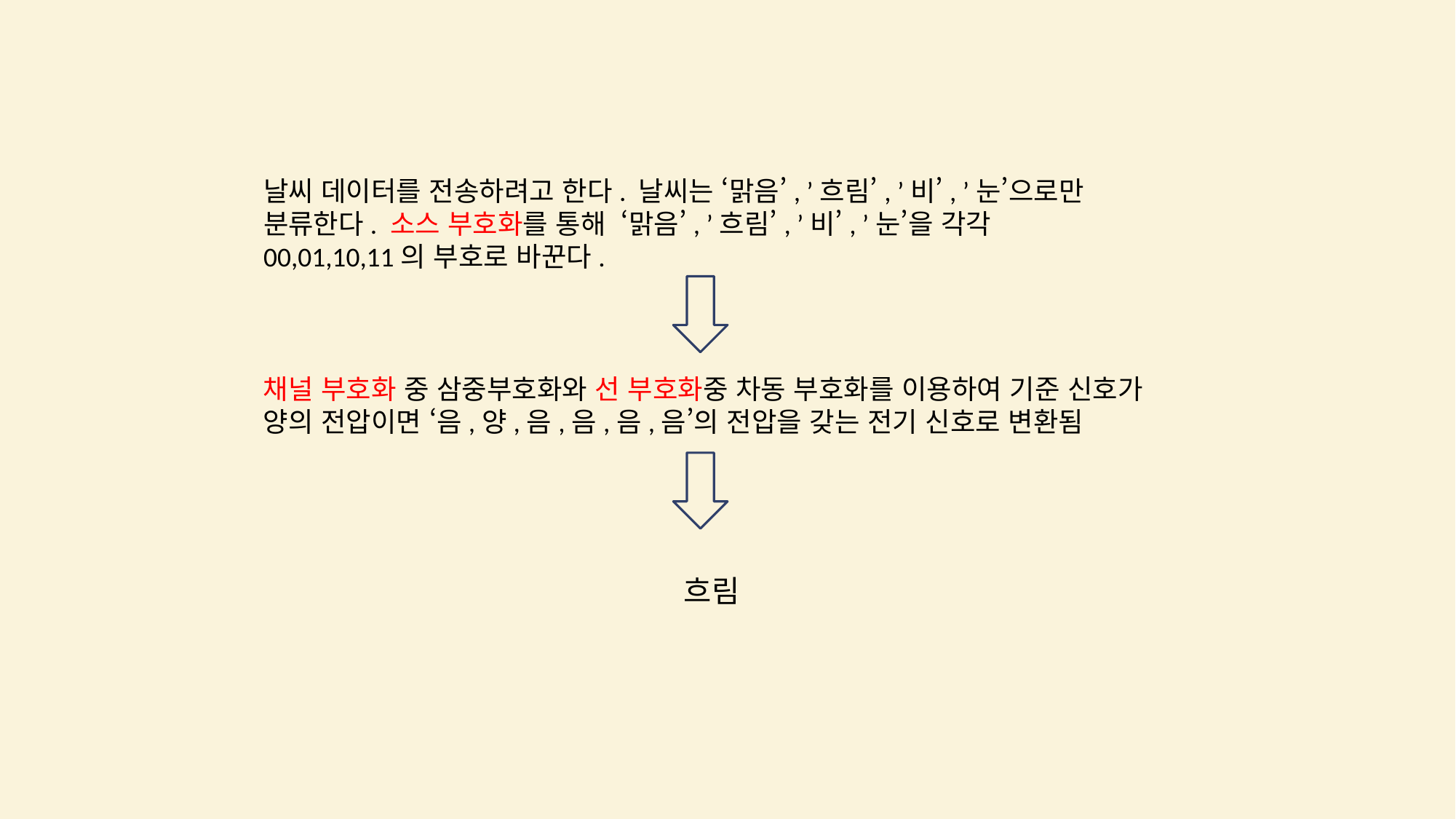

날씨 데이터를 전송하려고 한다. 날씨는 ‘맑음’, ’흐림’, ’비’, ’눈’으로만 분류한다. 소스 부호화를 통해  ‘맑음’, ’흐림’, ’비’, ’눈’을 각각 00,01,10,11의 부호로 바꾼다.

채널 부호화 중 삼중부호화와 선 부호화중 차동 부호화를 이용하여 기준 신호가
양의 전압이면 ‘음,양,음,음,음,음’의 전압을 갖는 전기 신호로 변환됨

흐림